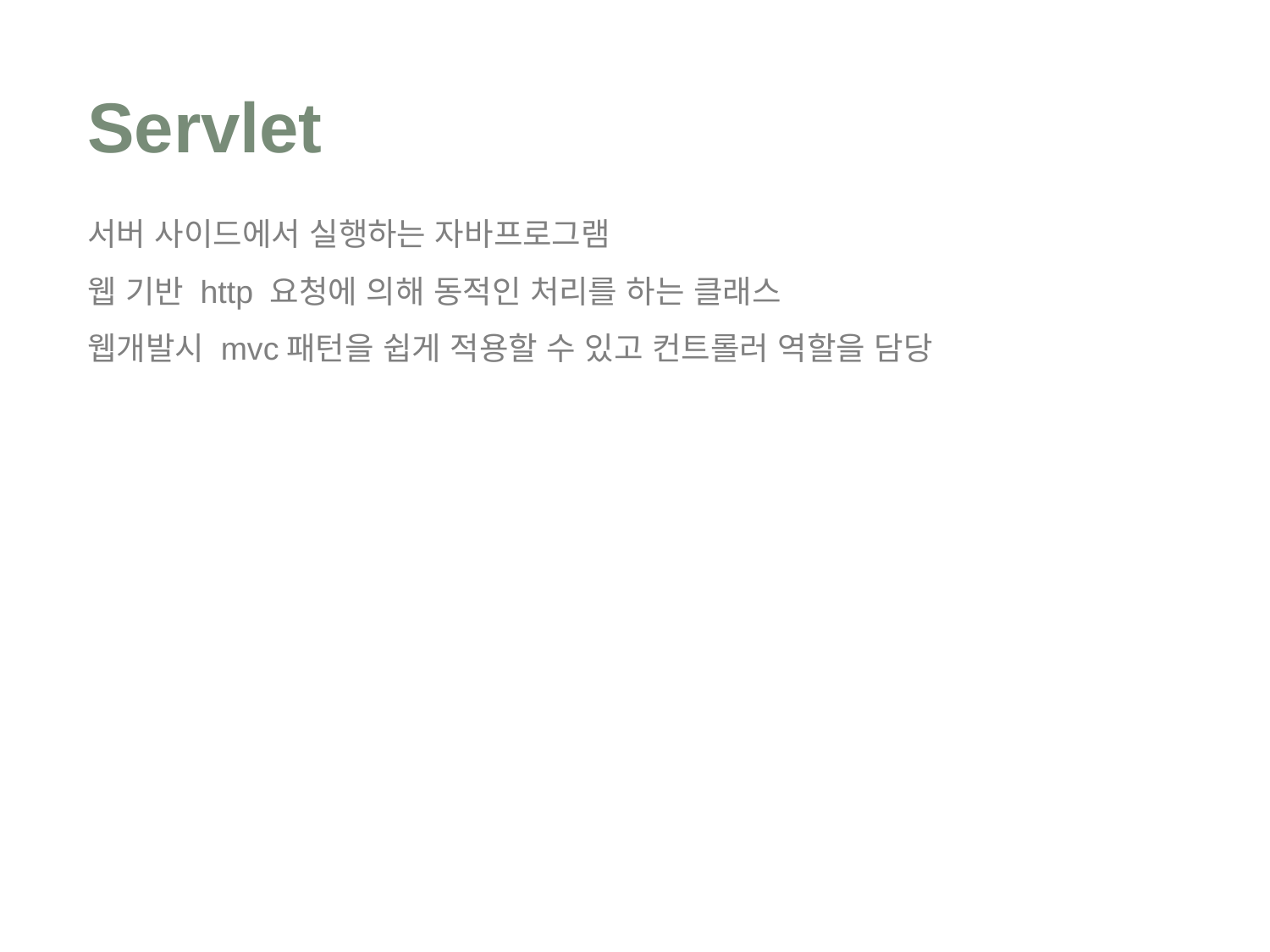

Servlet

서버 사이드에서 실행하는 자바프로그램
웹 기반 http 요청에 의해 동적인 처리를 하는 클래스
웹개발시 mvc패턴을 쉽게 적용할 수 있고 컨트롤러 역할을 담당